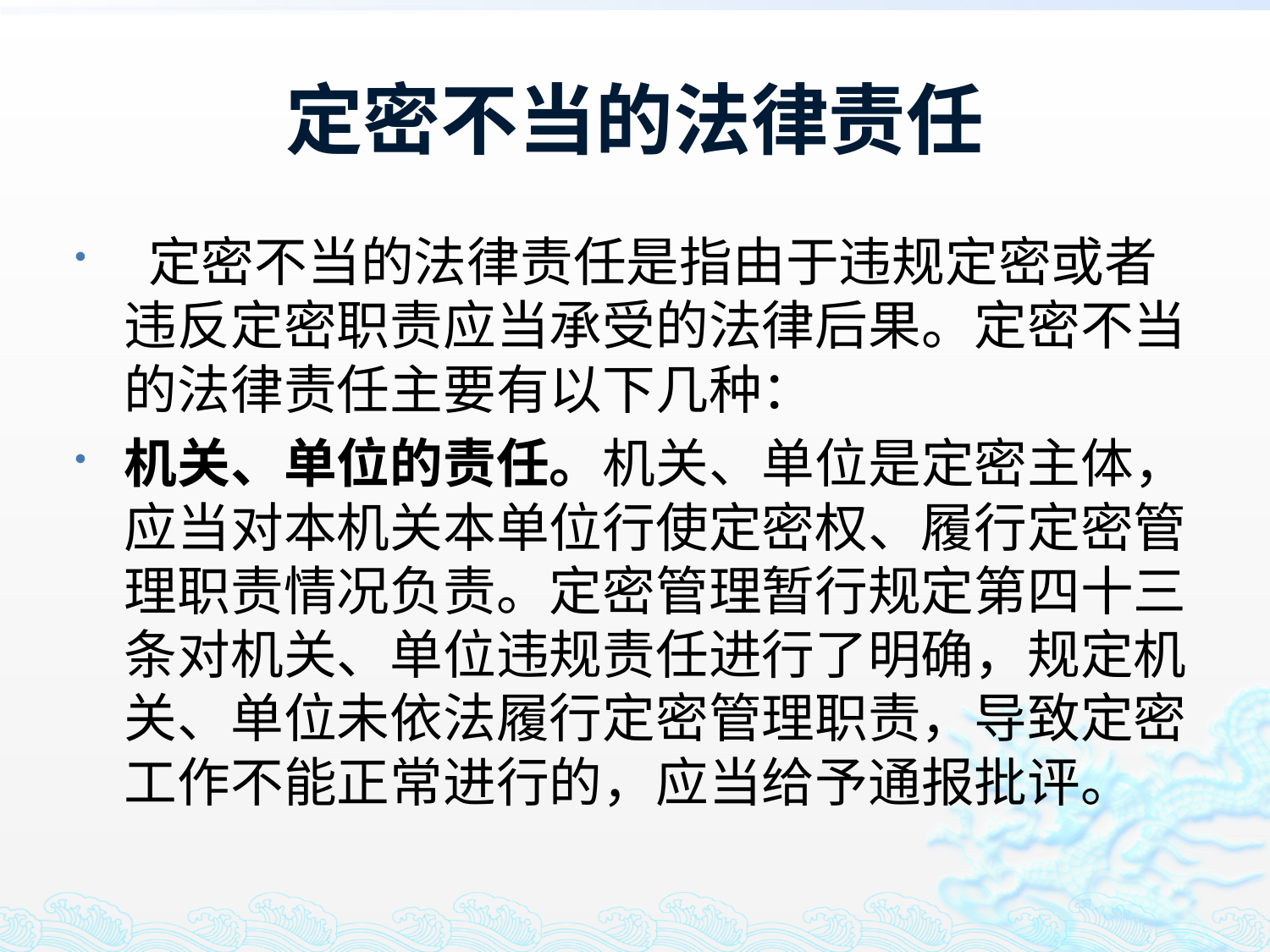

# 定密不当的法律责任
 定密不当的法律责任是指由于违规定密或者违反定密职责应当承受的法律后果。定密不当的法律责任主要有以下几种：
机关、单位的责任。机关、单位是定密主体，应当对本机关本单位行使定密权、履行定密管理职责情况负责。定密管理暂行规定第四十三条对机关、单位违规责任进行了明确，规定机关、单位未依法履行定密管理职责，导致定密工作不能正常进行的，应当给予通报批评。